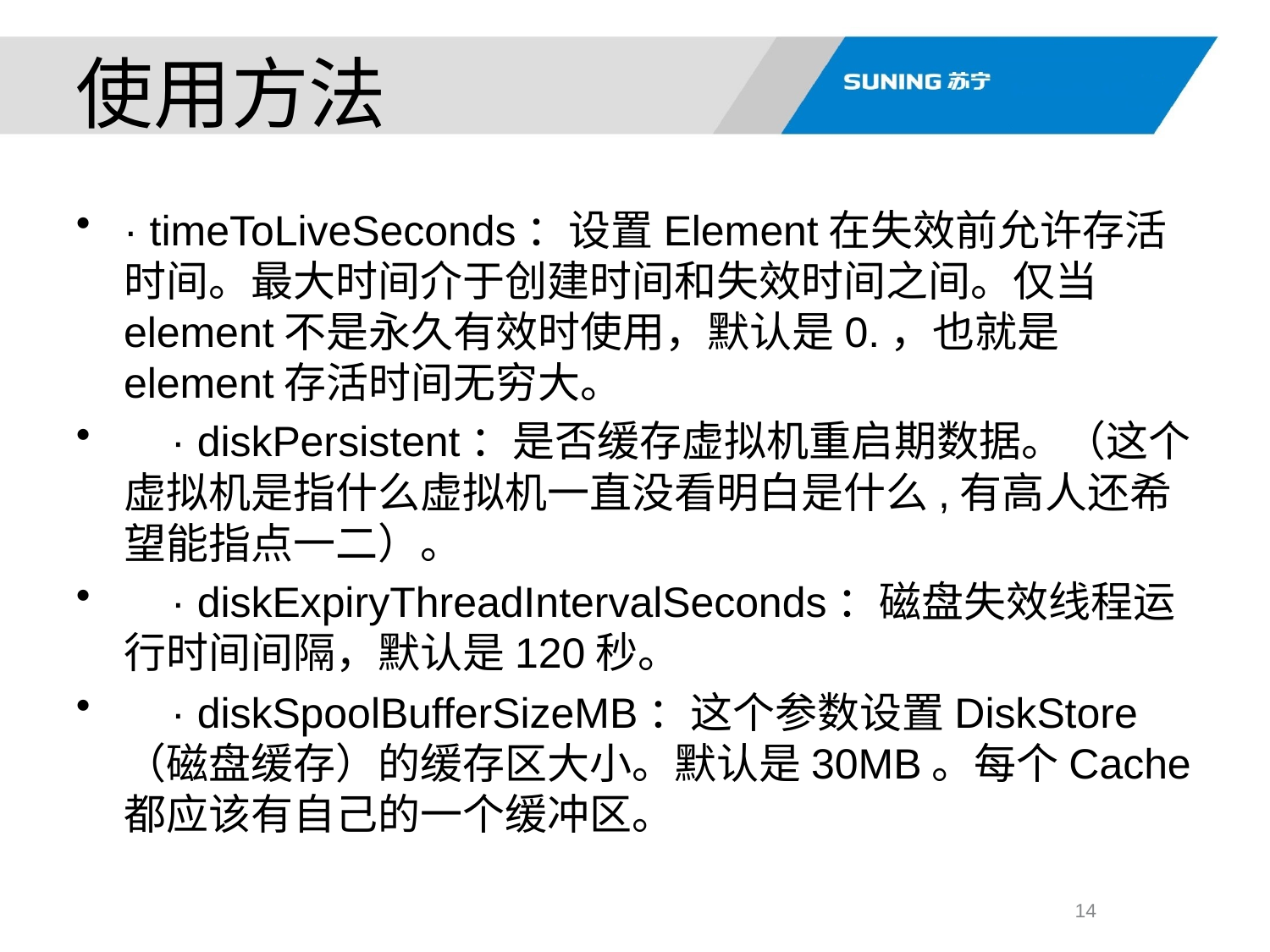

使用方法
· timeToLiveSeconds：设置Element在失效前允许存活时间。最大时间介于创建时间和失效时间之间。仅当element不是永久有效时使用，默认是0.，也就是element存活时间无穷大。
    · diskPersistent：是否缓存虚拟机重启期数据。（这个虚拟机是指什么虚拟机一直没看明白是什么,有高人还希望能指点一二）。
    · diskExpiryThreadIntervalSeconds：磁盘失效线程运行时间间隔，默认是120秒。
    · diskSpoolBufferSizeMB：这个参数设置DiskStore（磁盘缓存）的缓存区大小。默认是30MB。每个Cache都应该有自己的一个缓冲区。